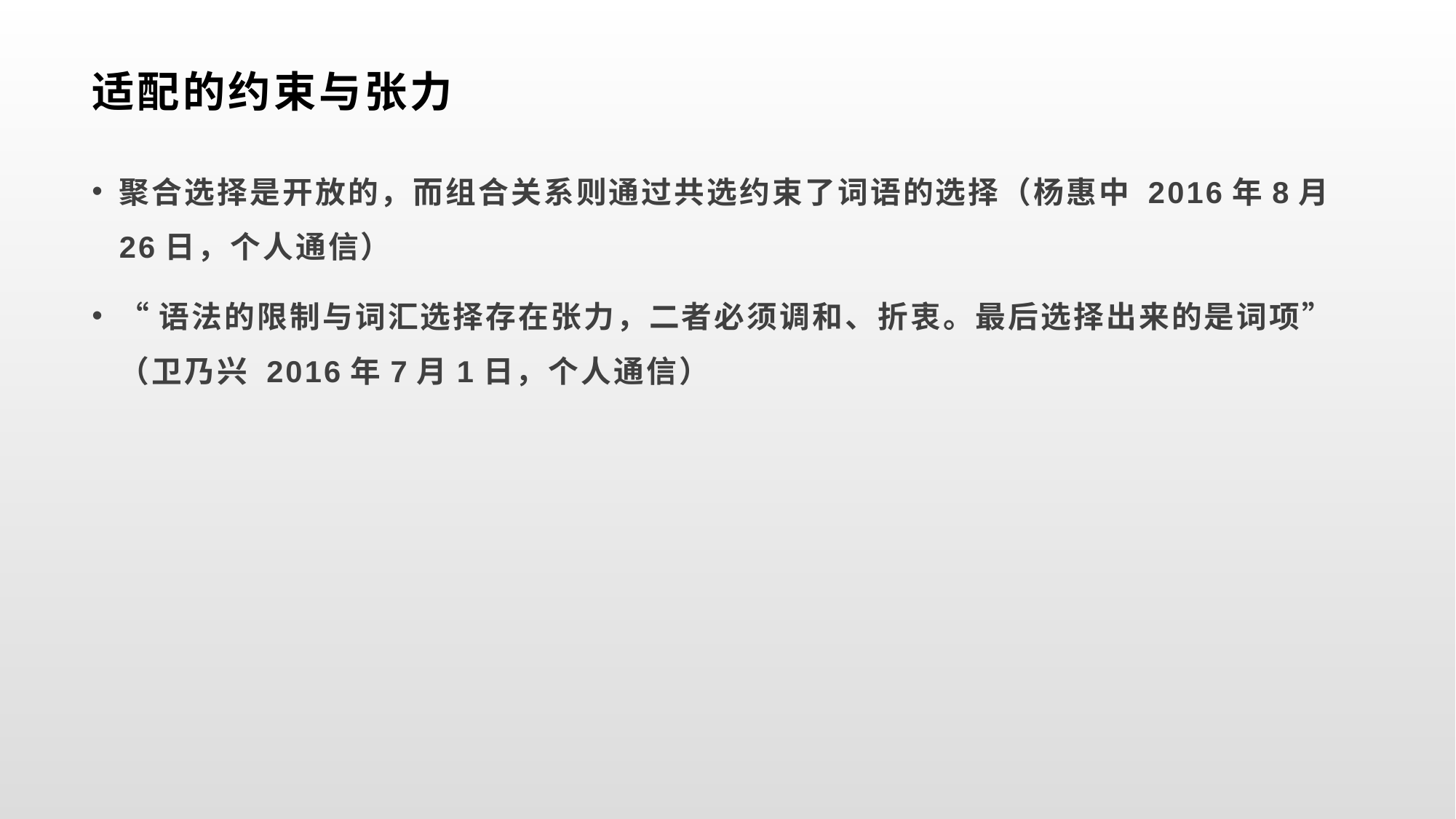

# 适配的约束与张力
聚合选择是开放的，而组合关系则通过共选约束了词语的选择（杨惠中 2016年8月26日，个人通信）
“语法的限制与词汇选择存在张力，二者必须调和、折衷。最后选择出来的是词项”（卫乃兴 2016年7月1日，个人通信）